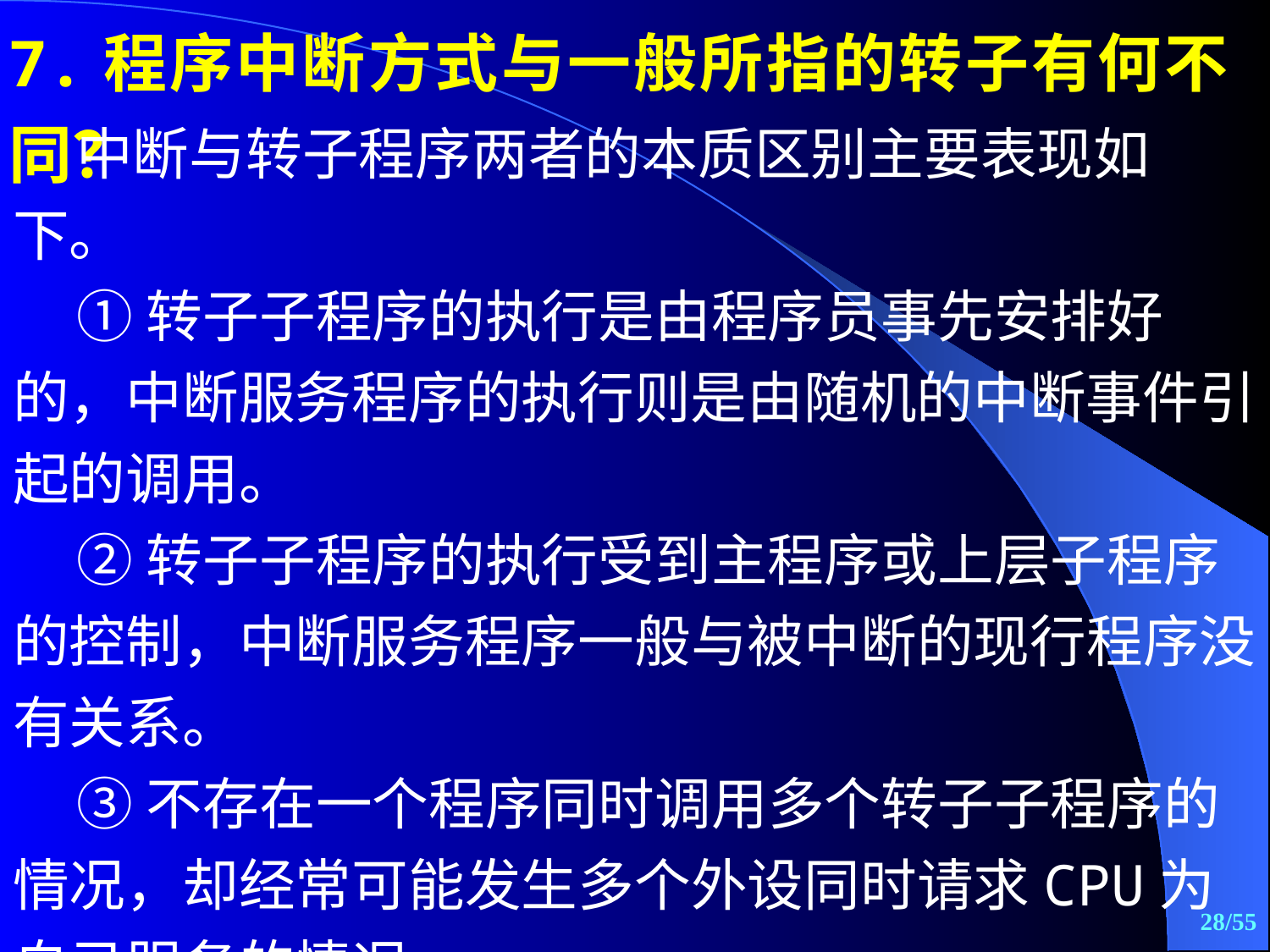

7.程序中断方式与一般所指的转子有何不同？
中断与转子程序两者的本质区别主要表现如下。
①转子子程序的执行是由程序员事先安排好的，中断服务程序的执行则是由随机的中断事件引起的调用。
②转子子程序的执行受到主程序或上层子程序的控制，中断服务程序一般与被中断的现行程序没有关系。
③不存在一个程序同时调用多个转子子程序的情况，却经常可能发生多个外设同时请求CPU为自己服务的情况。
28/55